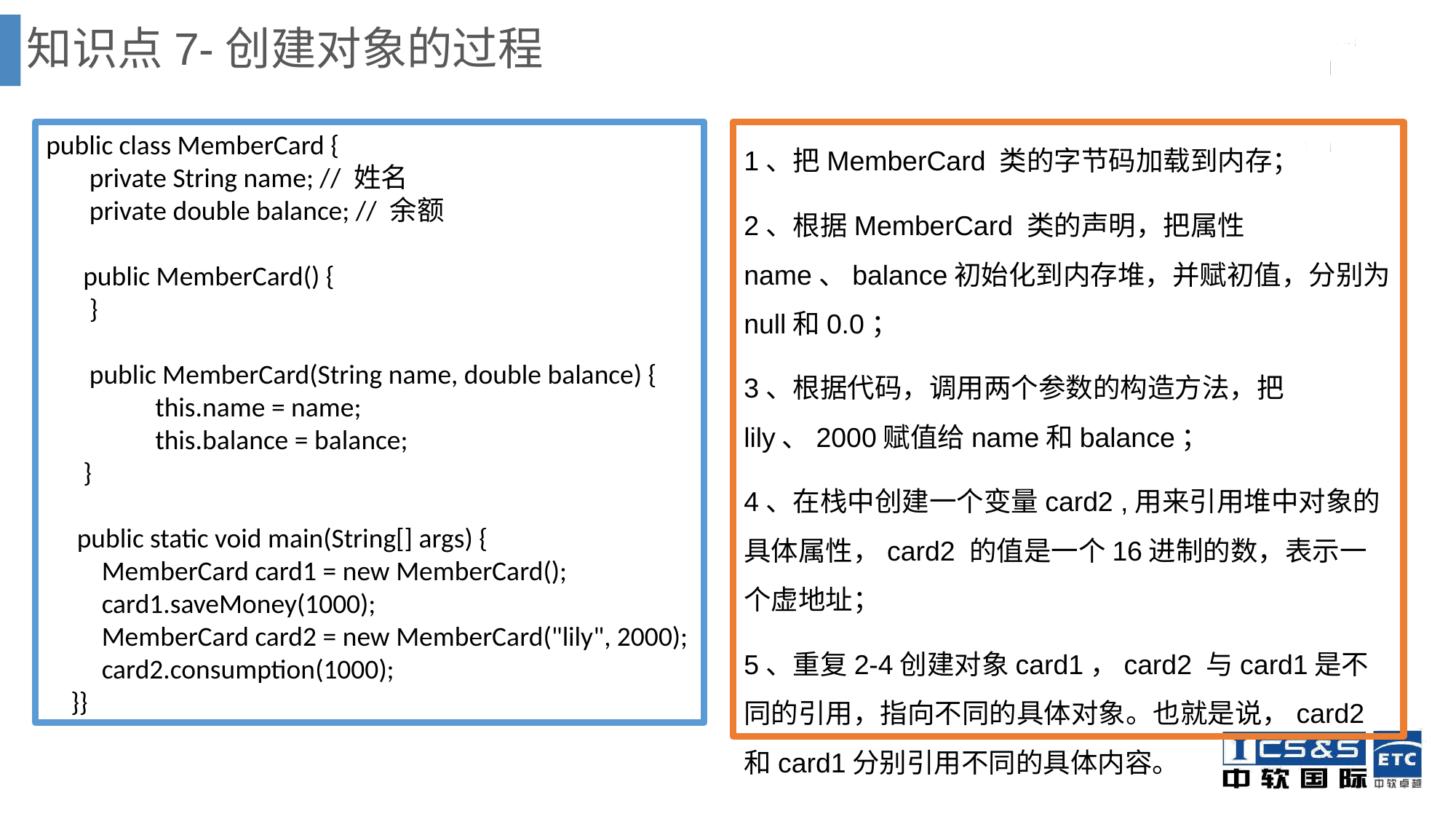

# 知识点7-创建对象的过程
public class MemberCard {
       private String name; // 姓名
       private double balance; // 余额

      public MemberCard() {
       }

       public MemberCard(String name, double balance) {
	this.name = name;
	this.balance = balance;
      }

     public static void main(String[] args) {
         MemberCard card1 = new MemberCard();
         card1.saveMoney(1000);
         MemberCard card2 = new MemberCard("lily", 2000);
         card2.consumption(1000);
    }}
1、把MemberCard 类的字节码加载到内存；
2、根据MemberCard 类的声明，把属性name、balance初始化到内存堆，并赋初值，分别为null和0.0；
3、根据代码，调用两个参数的构造方法，把lily、2000赋值给name和balance；
4、在栈中创建一个变量card2 ,用来引用堆中对象的具体属性，card2 的值是一个16进制的数，表示一个虚地址；
5、重复2-4创建对象card1，card2 与card1是不同的引用，指向不同的具体对象。也就是说，card2 和card1分别引用不同的具体内容。